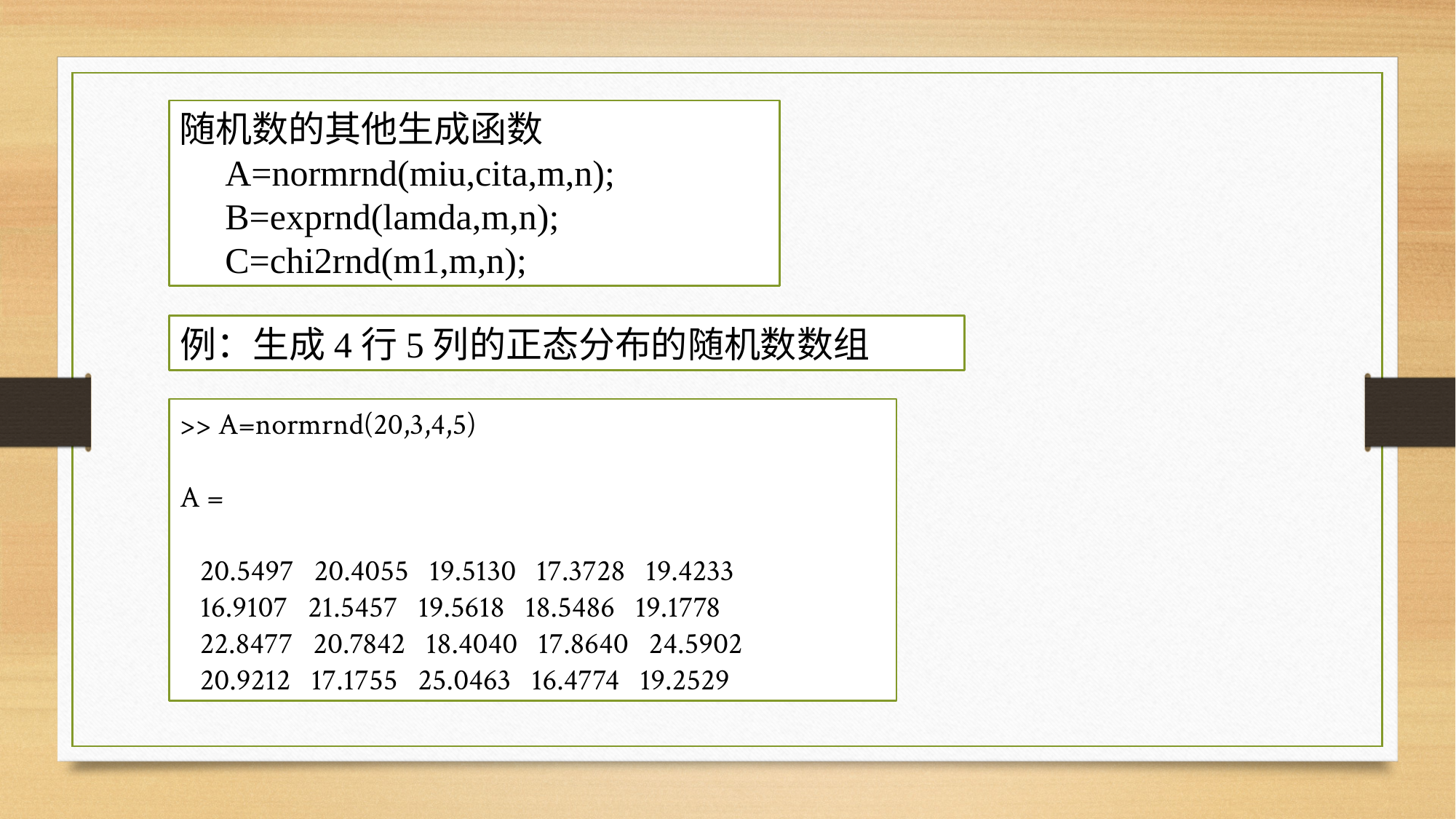

随机数的其他生成函数
     A=normrnd(miu,cita,m,n);
     B=exprnd(lamda,m,n);
     C=chi2rnd(m1,m,n);
例：生成4行5列的正态分布的随机数数组
>> A=normrnd(20,3,4,5)

A =

   20.5497   20.4055   19.5130   17.3728   19.4233
   16.9107   21.5457   19.5618   18.5486   19.1778
   22.8477   20.7842   18.4040   17.8640   24.5902
   20.9212   17.1755   25.0463   16.4774   19.2529